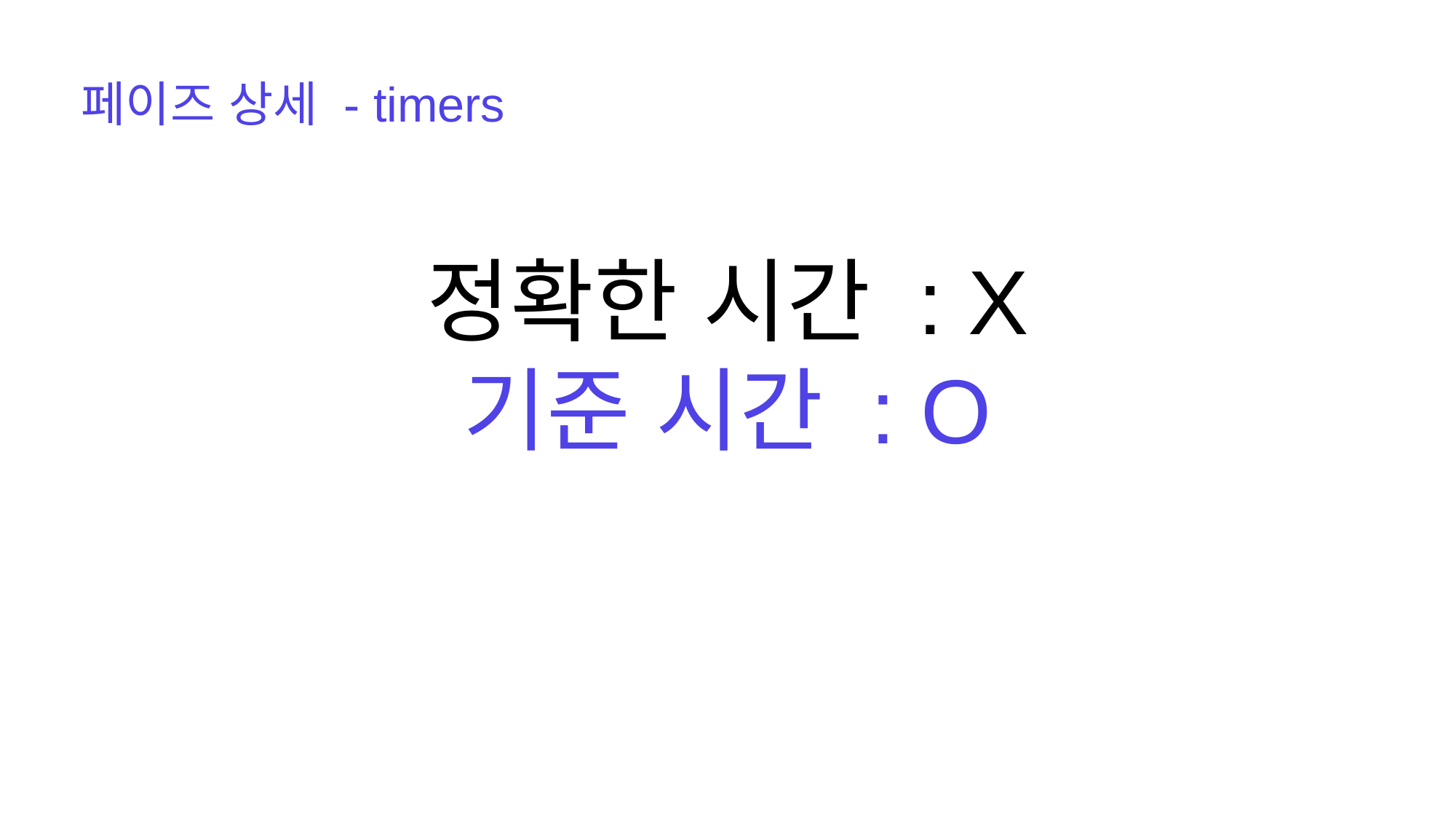

페이즈 상세 - timers
정확한 시간 : X
기준 시간 : O